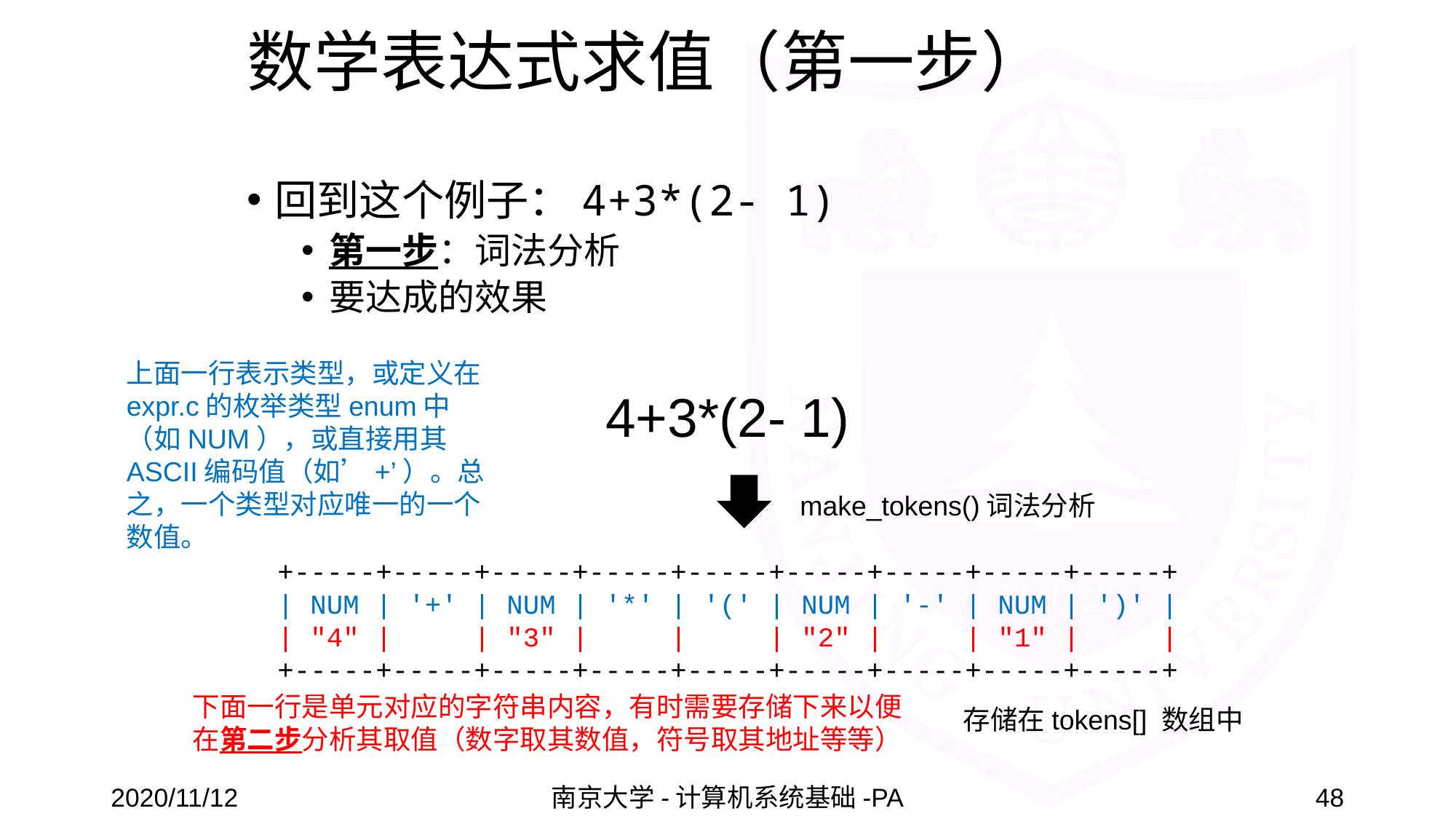

# 数学表达式求值（第一步）
回到这个例子：4+3*(2- 1)
第一步：词法分析
要达成的效果
上面一行表示类型，或定义在expr.c的枚举类型enum中（如NUM），或直接用其ASCII编码值（如’+’）。总之，一个类型对应唯一的一个数值。
4+3*(2- 1)

make_tokens()词法分析
+-----+-----+-----+-----+-----+-----+-----+-----+-----+
| NUM | '+' | NUM | '*' | '(' | NUM | '-' | NUM | ')' |
| "4" |     | "3" |     |     | "2" |     | "1" |     |
+-----+-----+-----+-----+-----+-----+-----+-----+-----+
下面一行是单元对应的字符串内容，有时需要存储下来以便在第二步分析其取值（数字取其数值，符号取其地址等等）
存储在tokens[] 数组中
2020/11/12
南京大学-计算机系统基础-PA
48